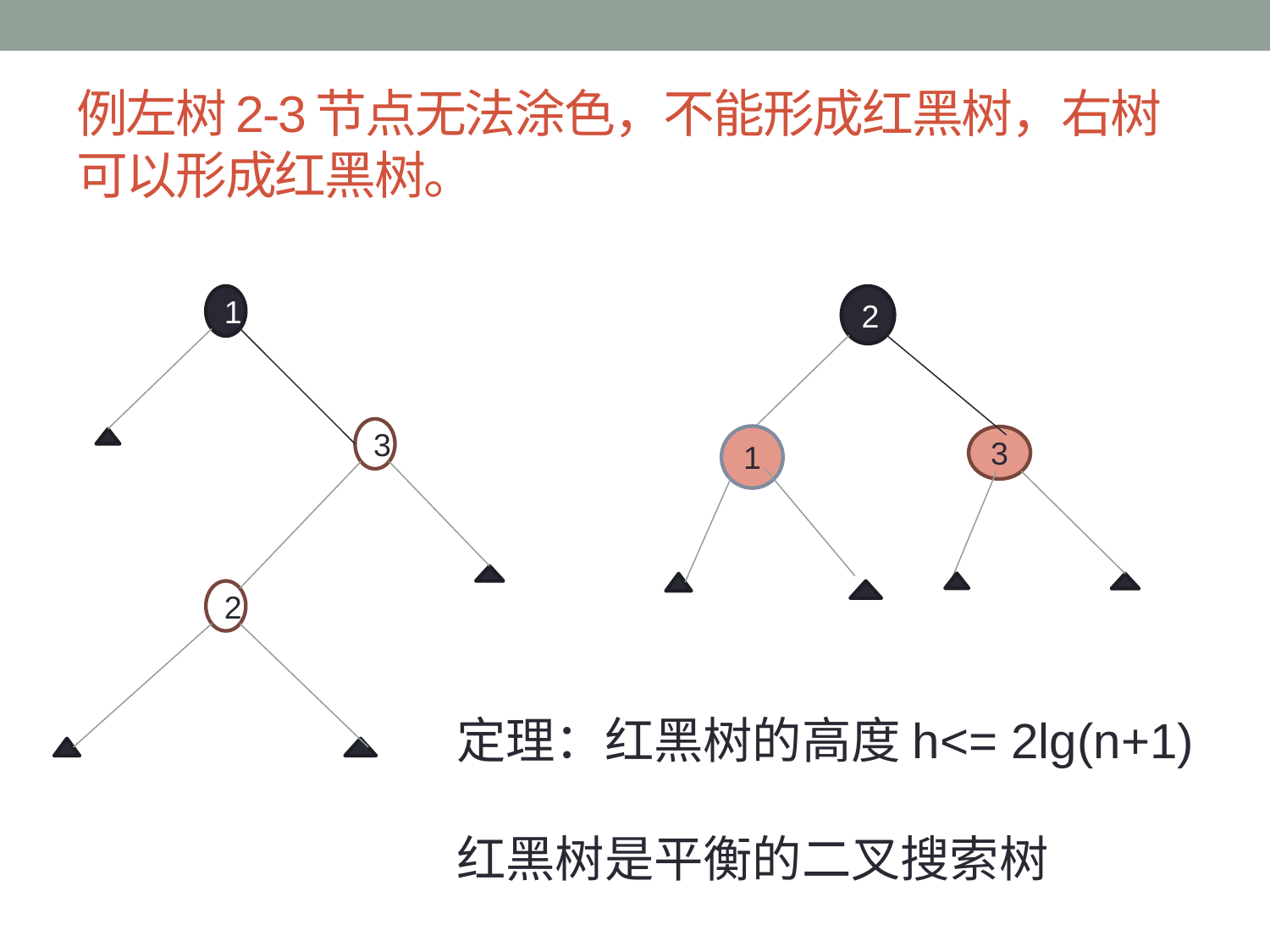

# 例左树2-3节点无法涂色，不能形成红黑树，右树可以形成红黑树。
1
2
3
1
3

2

定理：红黑树的高度h<= 2lg(n+1)

红黑树是平衡的二叉搜索树